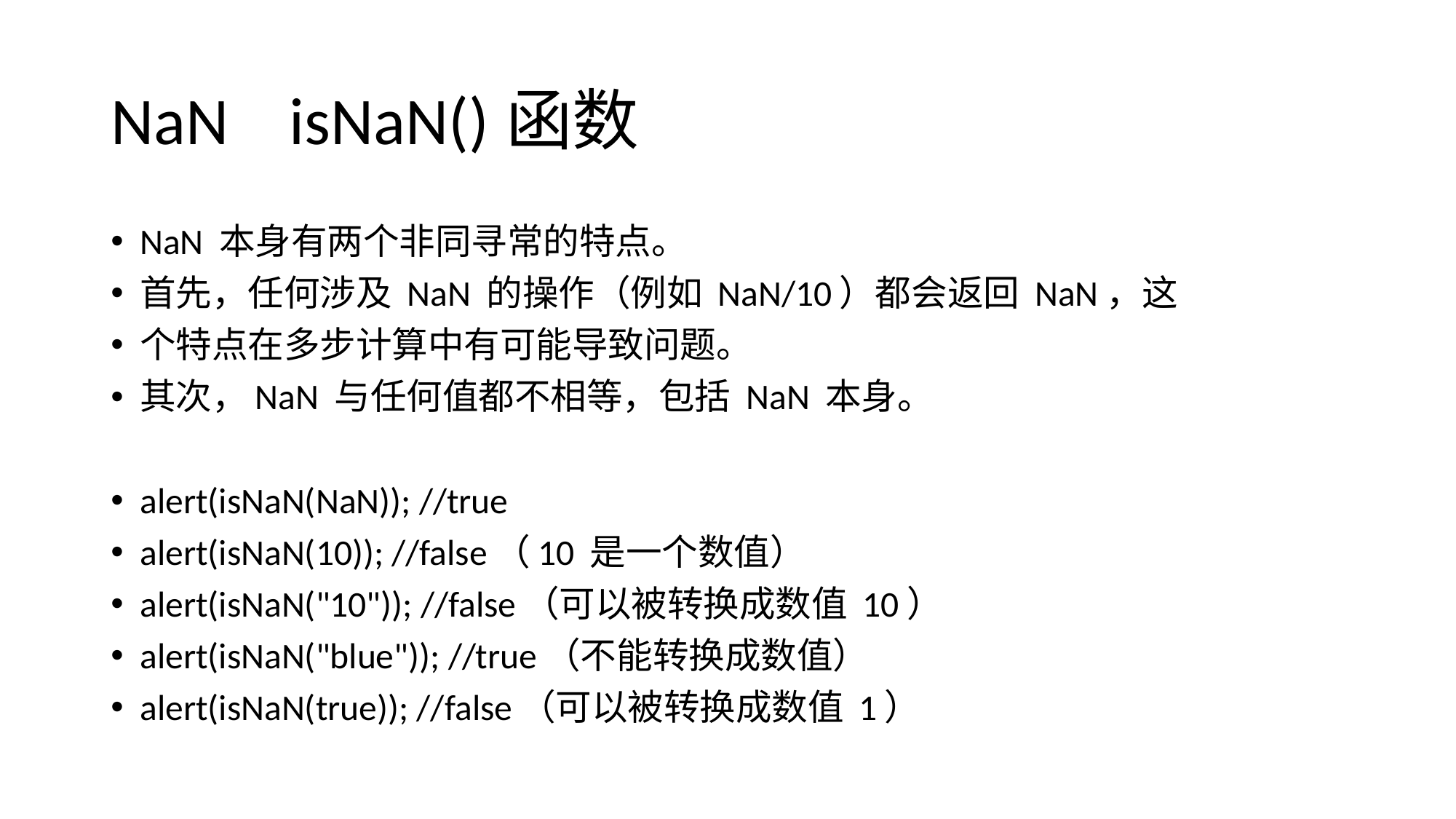

# NaN    isNaN()函数
NaN 本身有两个非同寻常的特点。
首先，任何涉及 NaN 的操作（例如 NaN/10）都会返回 NaN，这
个特点在多步计算中有可能导致问题。
其次，NaN 与任何值都不相等，包括 NaN 本身。

alert(isNaN(NaN)); //true
alert(isNaN(10)); //false（10 是一个数值）
alert(isNaN("10")); //false（可以被转换成数值 10）
alert(isNaN("blue")); //true（不能转换成数值）
alert(isNaN(true)); //false（可以被转换成数值 1）